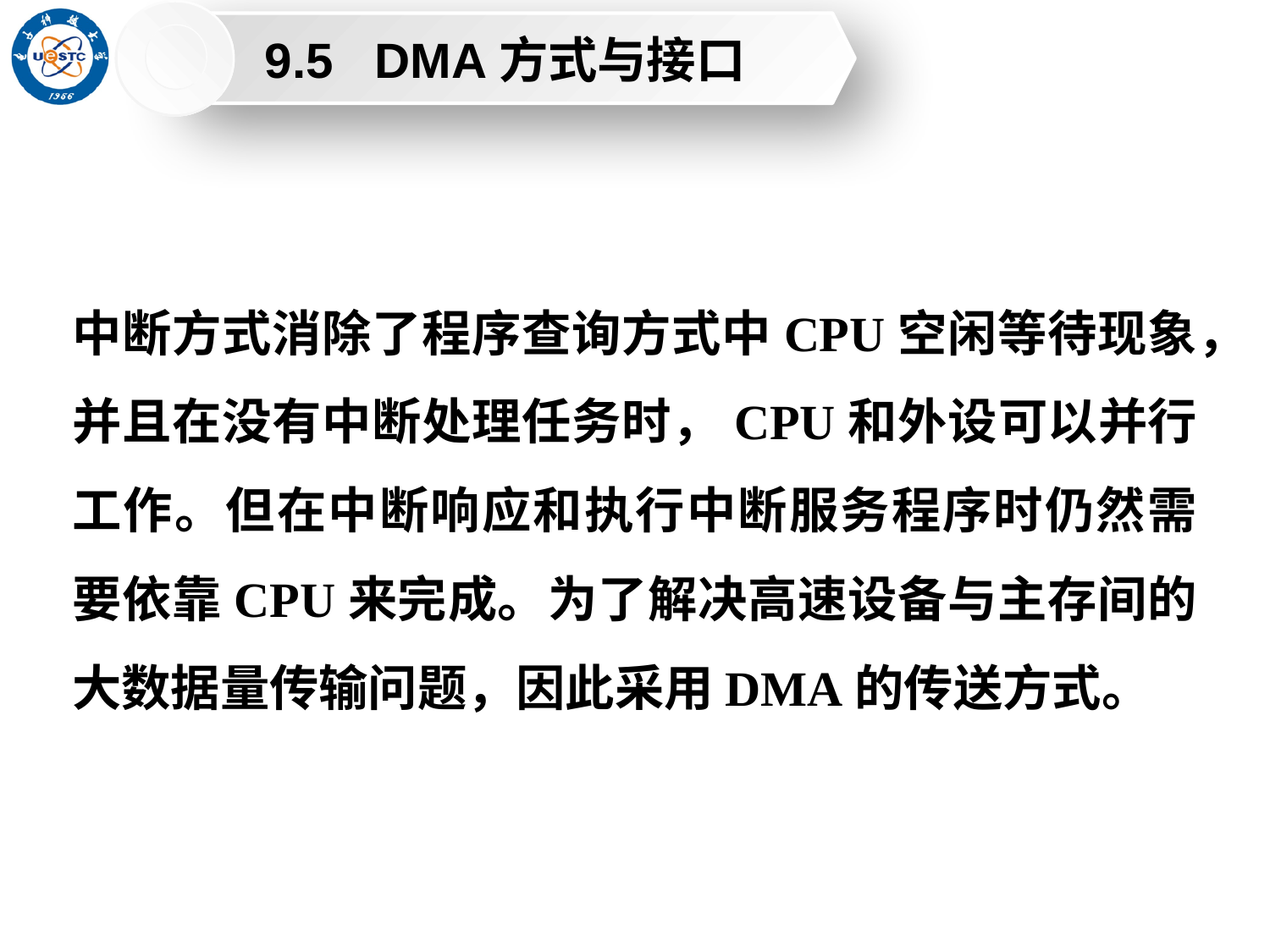

9.5   DMA方式与接口

中断方式消除了程序查询方式中CPU空闲等待现象，并且在没有中断处理任务时，CPU和外设可以并行工作。但在中断响应和执行中断服务程序时仍然需要依靠CPU来完成。为了解决高速设备与主存间的大数据量传输问题，因此采用DMA的传送方式。